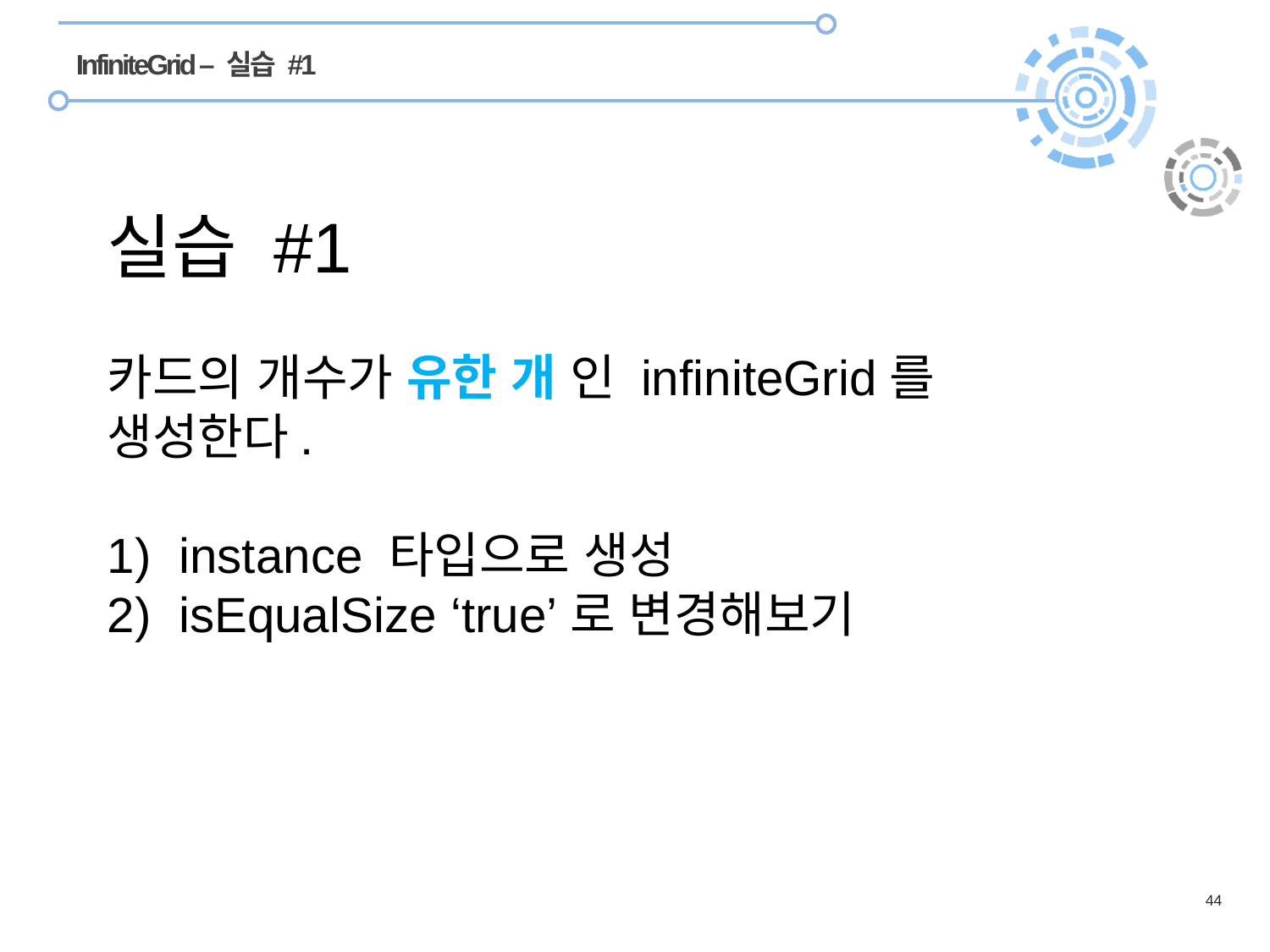

InfiniteGrid – 실습 #1
실습 #1

카드의 개수가 유한 개 인 infiniteGrid를
생성한다.

instance 타입으로 생성
isEqualSize ‘true’로 변경해보기